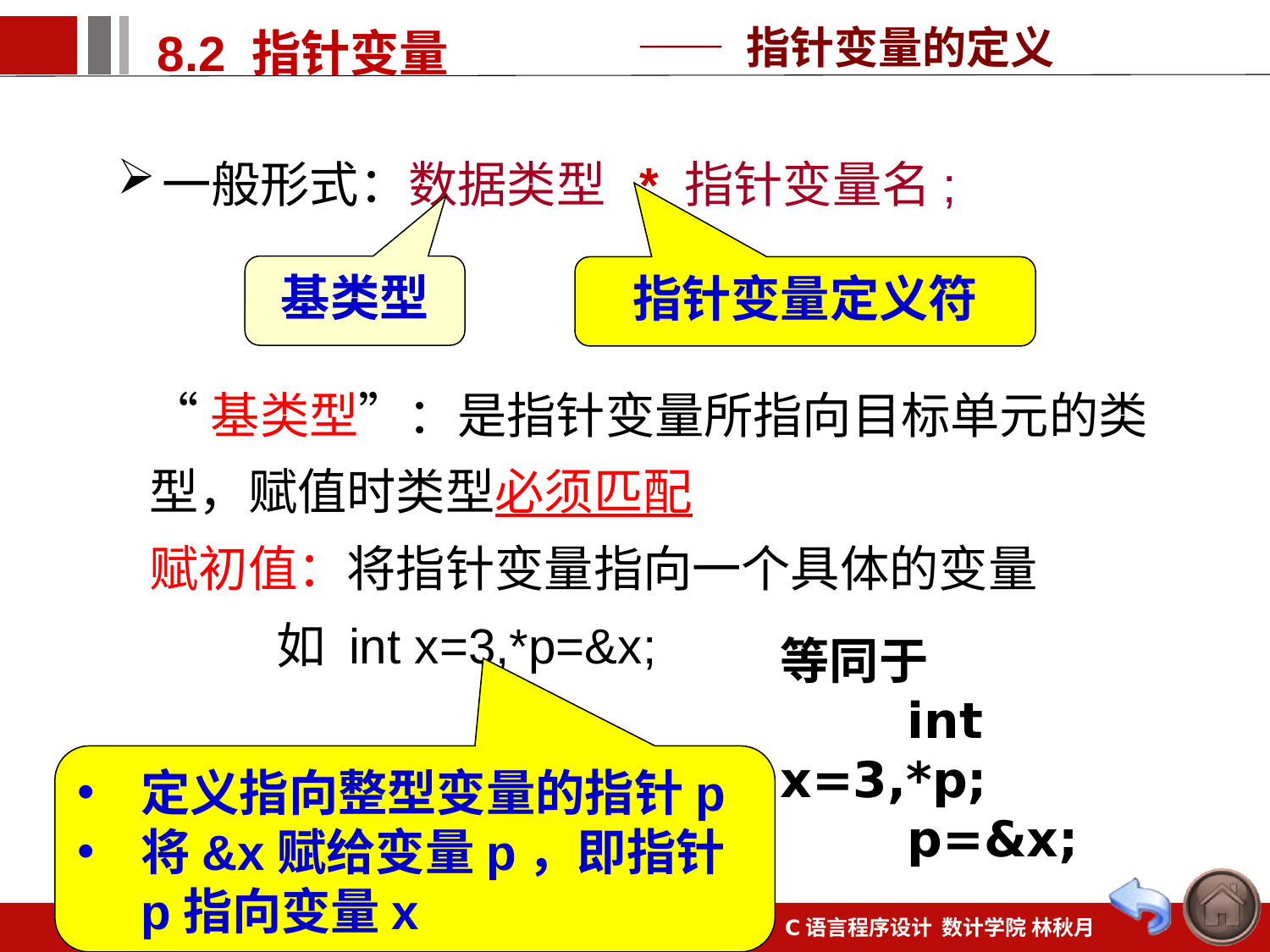

—— 指针变量的定义
一般形式：数据类型  * 指针变量名;

“基类型”：是指针变量所指向目标单元的类型，赋值时类型必须匹配
赋初值：将指针变量指向一个具体的变量
	如 int x=3,*p=&x;
基类型
指针变量定义符
等同于
	int x=3,*p;
	p=&x;
定义指向整型变量的指针p
将&x赋给变量p，即指针p指向变量x